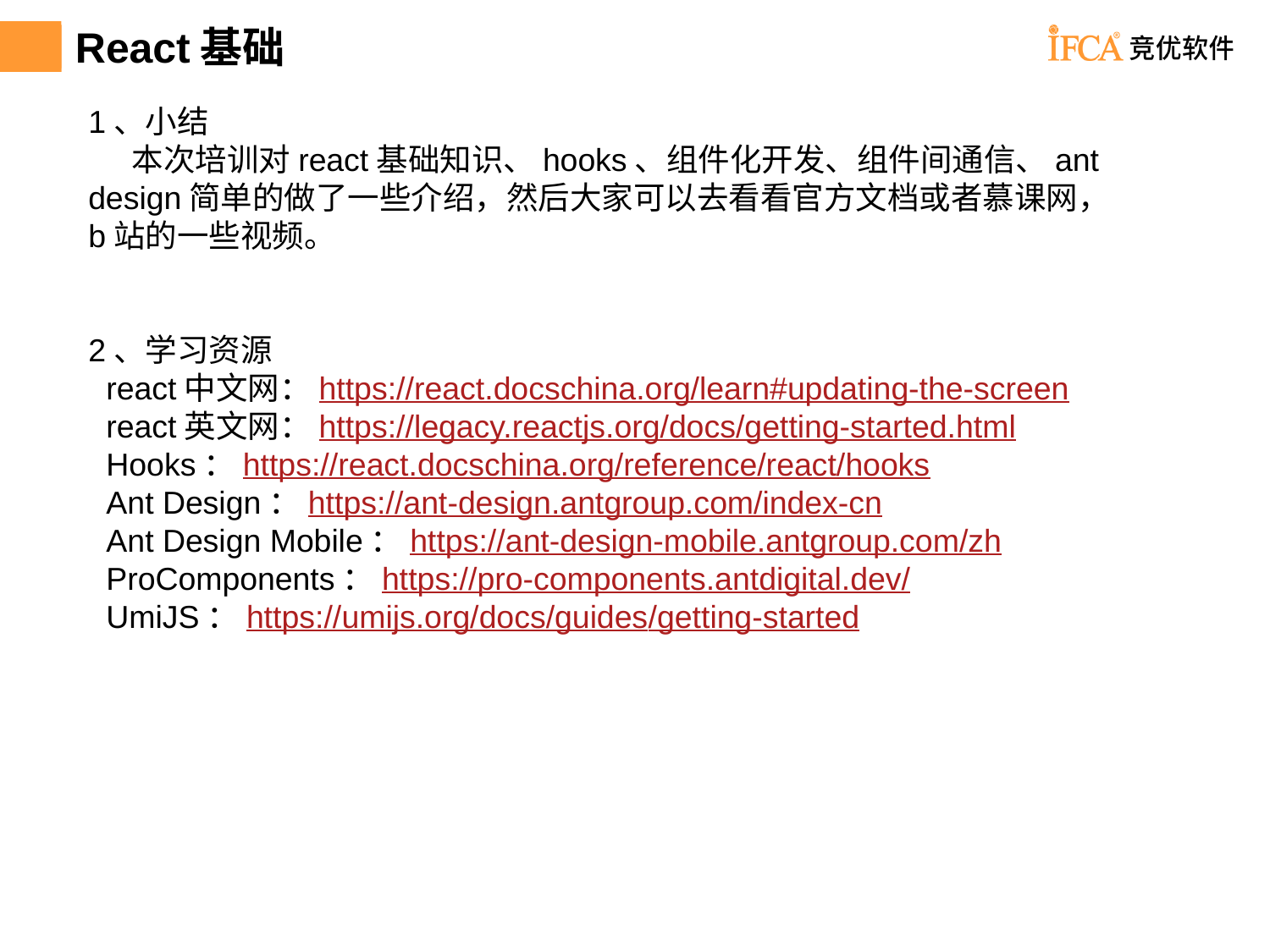

# React基础
1、小结
     本次培训对react基础知识、hooks、组件化开发、组件间通信、ant design简单的做了一些介绍，然后大家可以去看看官方文档或者慕课网，b站的一些视频。

2、学习资源
  react中文网：https://react.docschina.org/learn#updating-the-screen
  react英文网：https://legacy.reactjs.org/docs/getting-started.html
  Hooks：https://react.docschina.org/reference/react/hooks
  Ant Design：https://ant-design.antgroup.com/index-cn
  Ant Design Mobile：https://ant-design-mobile.antgroup.com/zh
  ProComponents：https://pro-components.antdigital.dev/
  UmiJS：https://umijs.org/docs/guides/getting-started